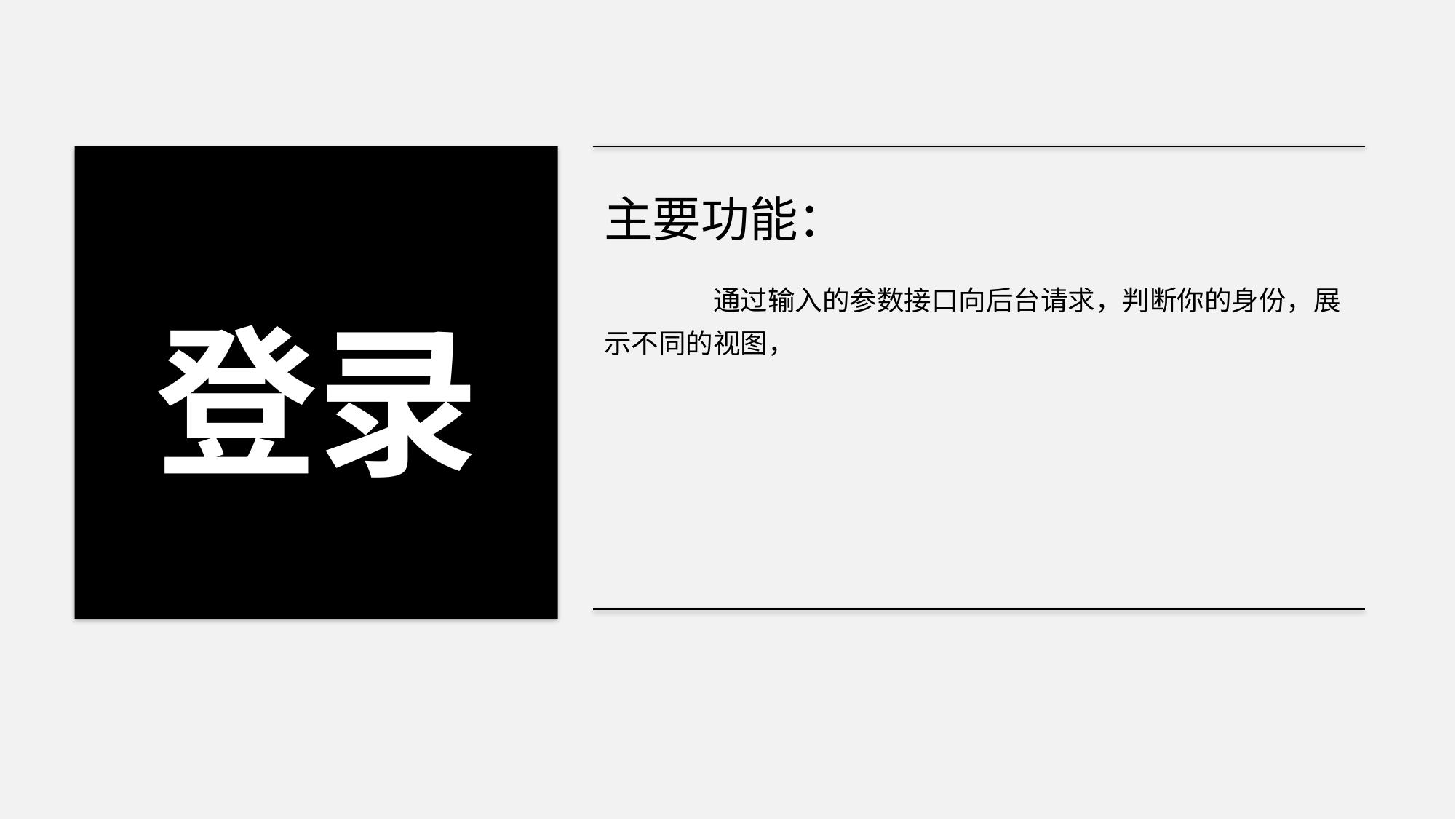

主要功能：
登录
	通过输入的参数接口向后台请求，判断你的身份，展示不同的视图，